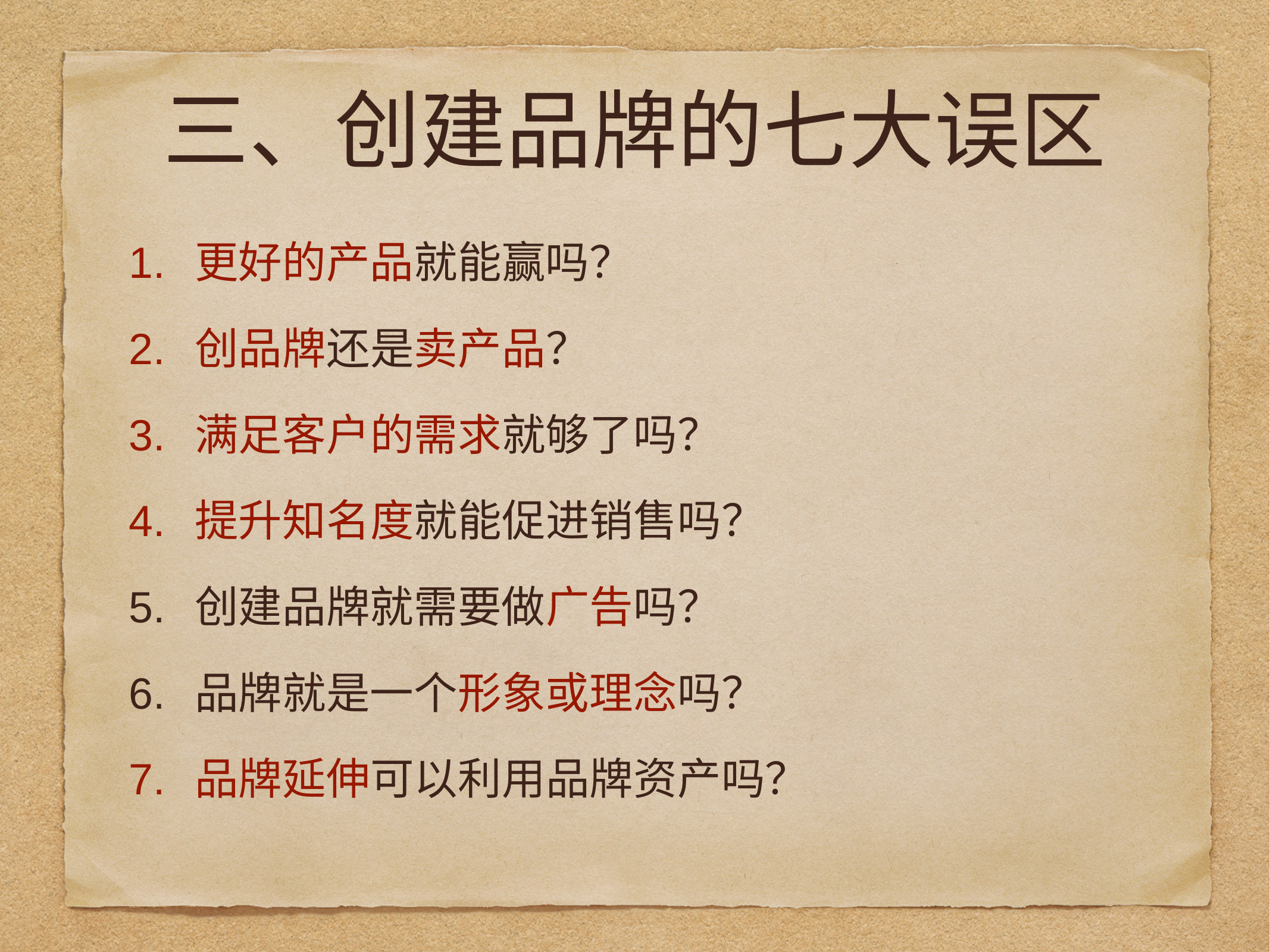

# 三、创建品牌的七大误区
更好的产品就能赢吗？
创品牌还是卖产品？
满足客户的需求就够了吗？
提升知名度就能促进销售吗？
创建品牌就需要做广告吗？
品牌就是一个形象或理念吗？
品牌延伸可以利用品牌资产吗？